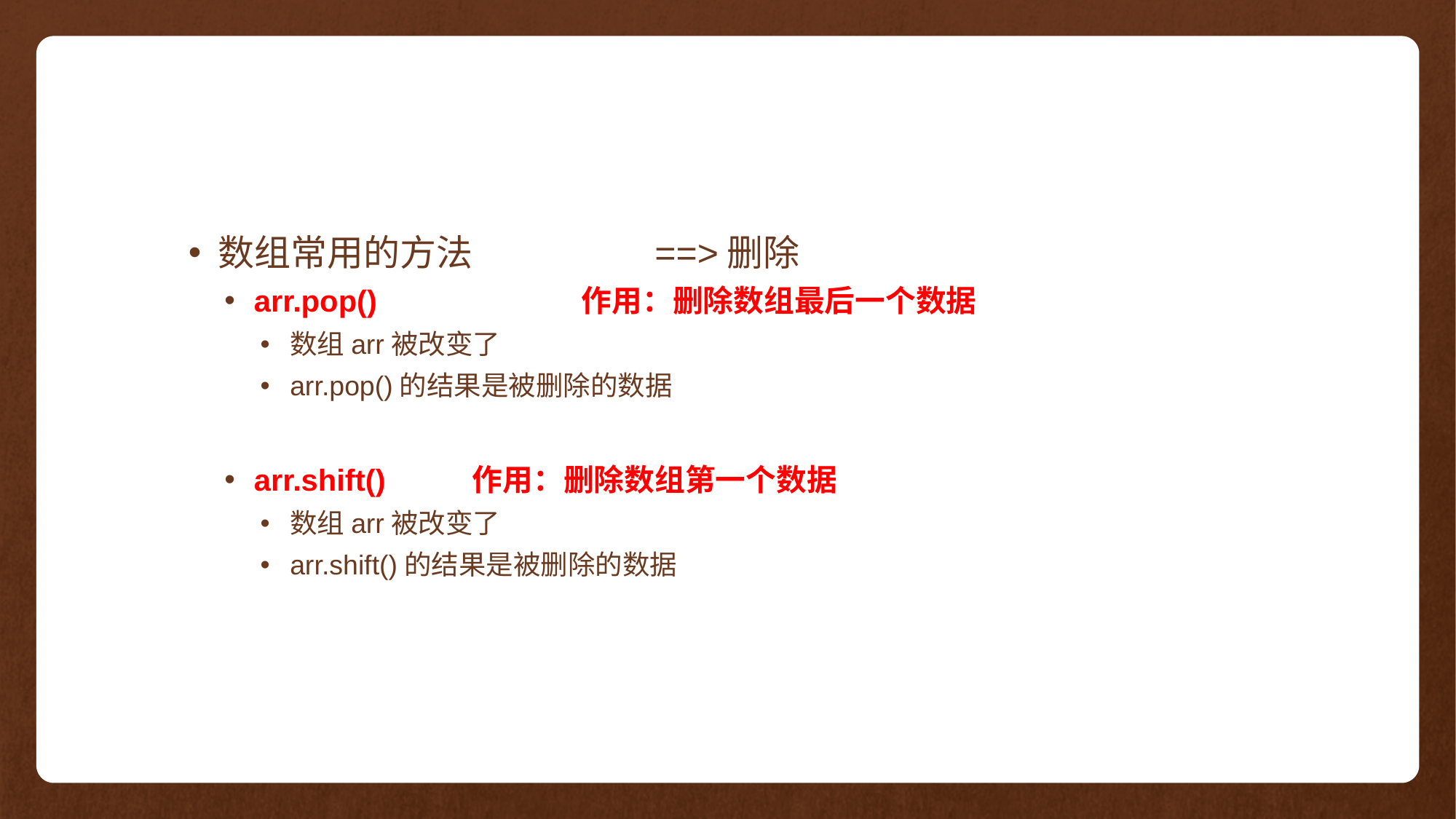

数组常用的方法		==>删除
arr.pop()		作用：删除数组最后一个数据
数组arr被改变了
arr.pop()的结果是被删除的数据

arr.shift()	作用：删除数组第一个数据
数组arr被改变了
arr.shift()的结果是被删除的数据